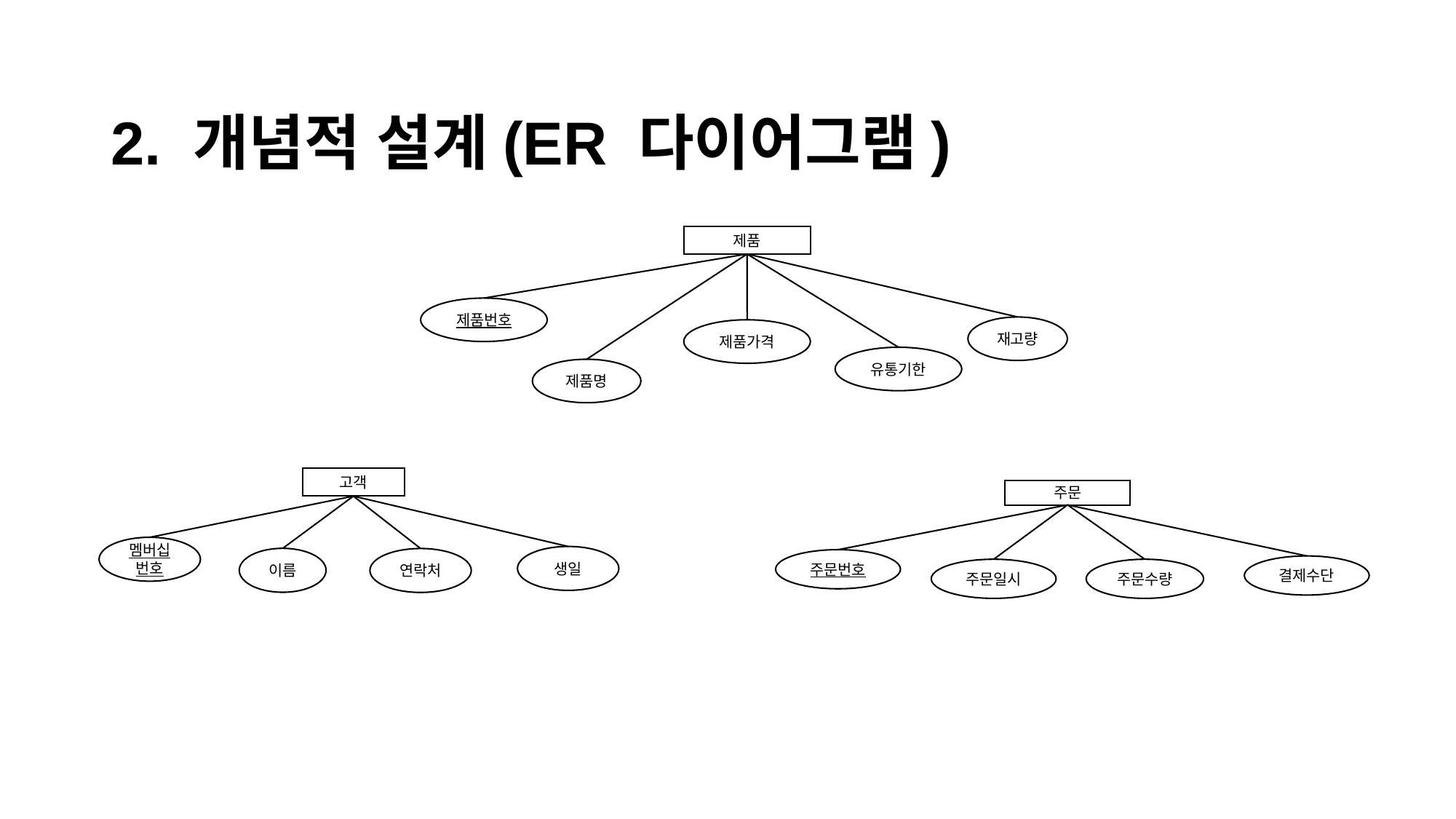

# 2. 개념적 설계(ER 다이어그램)
제품
제품번호
재고량
제품가격
유통기한
제품명
고객
주문
멤버십 번호
생일
이름
연락처
주문번호
결제수단
주문일시
주문수량